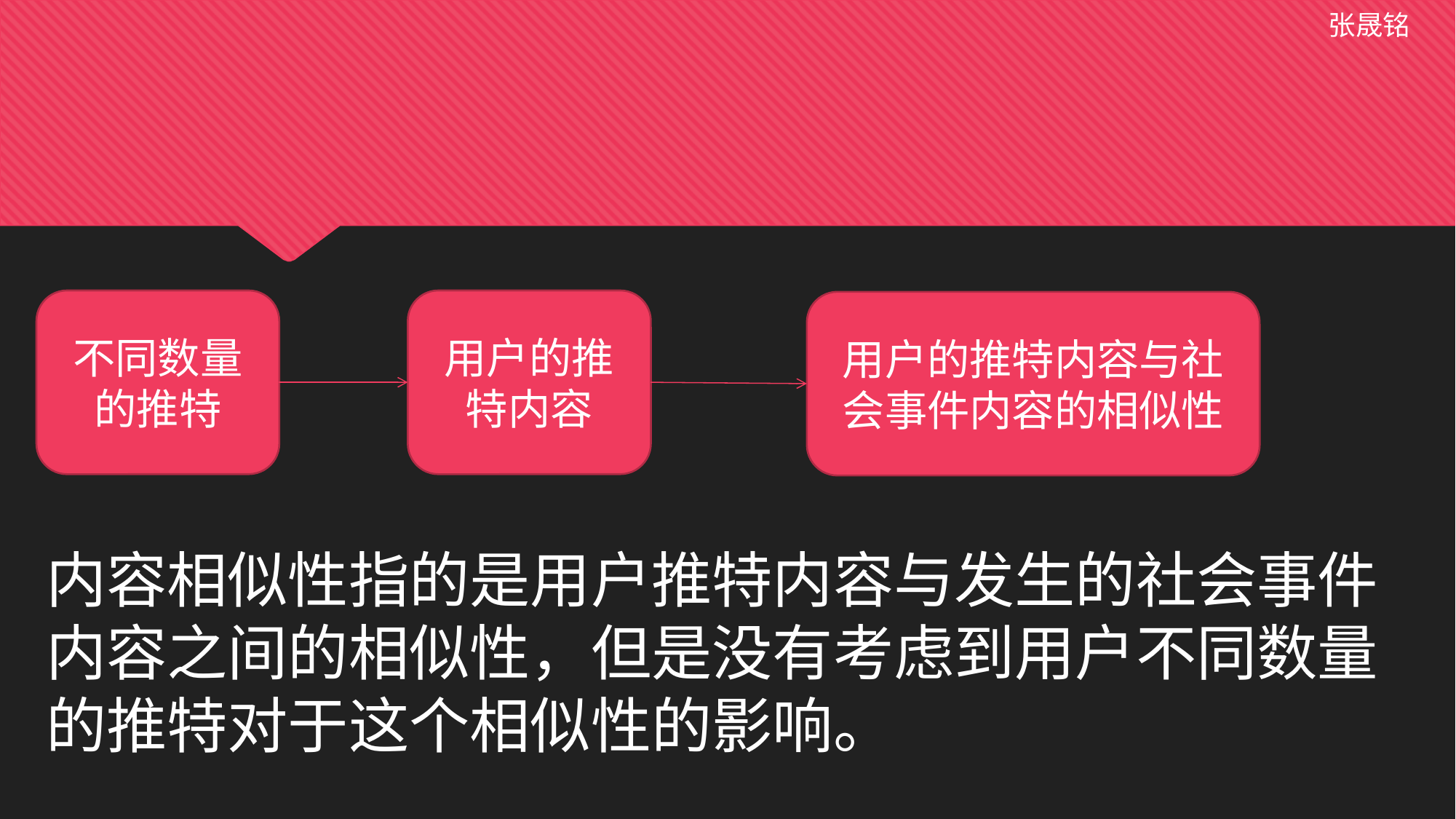

张晟铭
不同数量的推特
用户的推特内容
用户的推特内容与社会事件内容的相似性
内容相似性指的是用户推特内容与发生的社会事件内容之间的相似性，但是没有考虑到用户不同数量的推特对于这个相似性的影响。